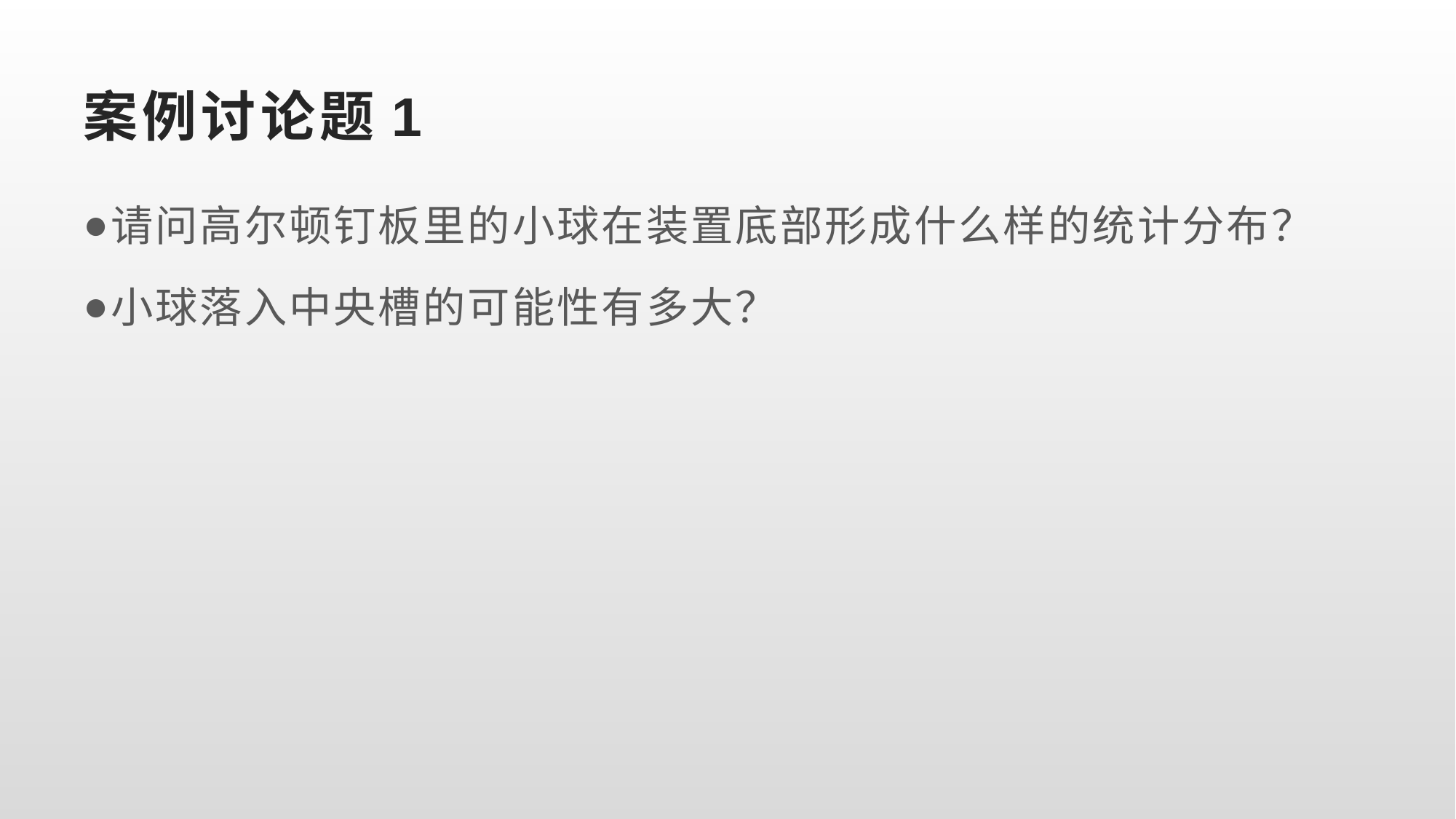

# 案例讨论题1
请问高尔顿钉板里的小球在装置底部形成什么样的统计分布？
小球落入中央槽的可能性有多大？